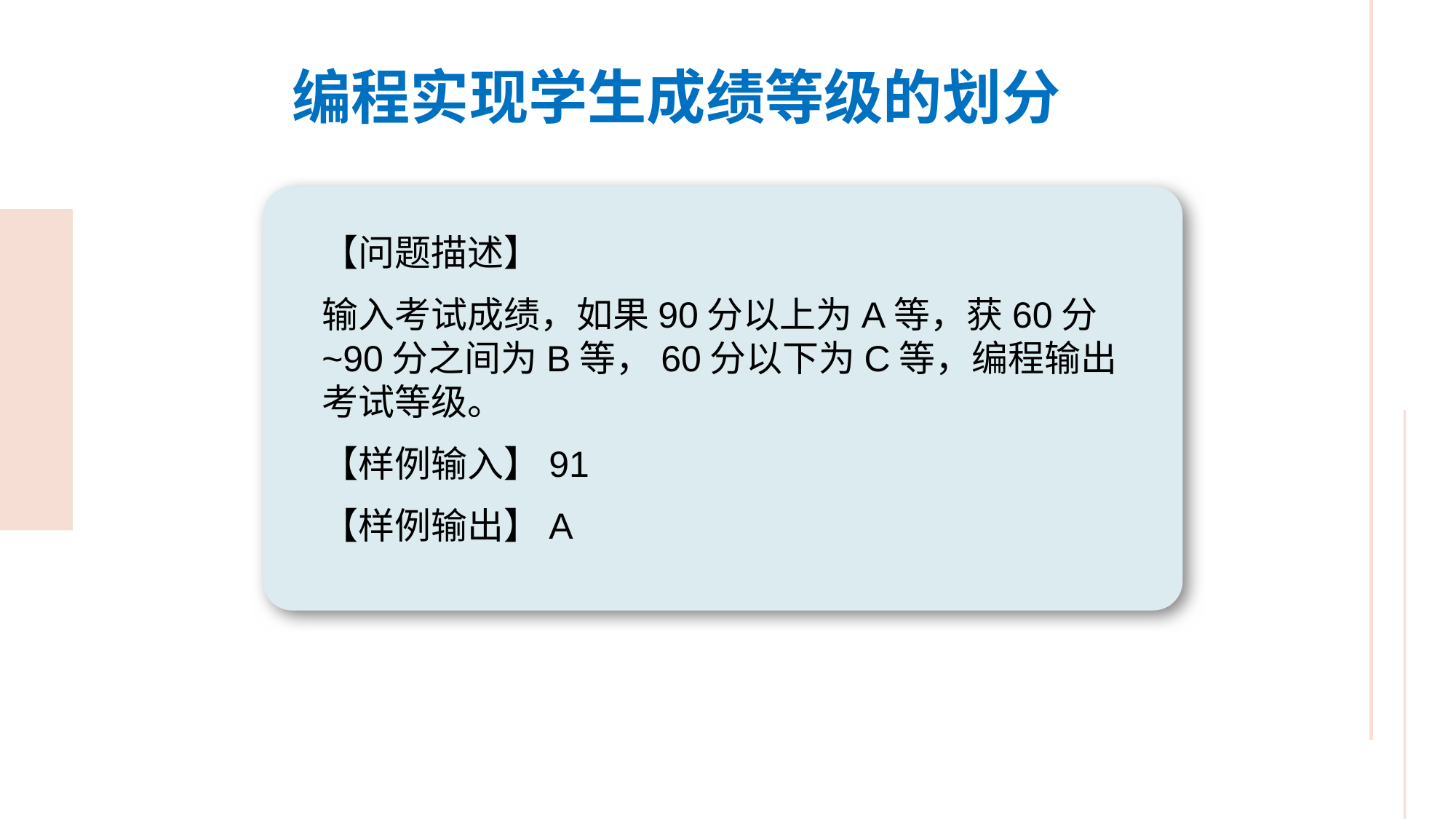

编程实现学生成绩等级的划分

【问题描述】
输入考试成绩，如果90分以上为A等，获60分~90分之间为B等，60分以下为C等，编程输出考试等级。
【样例输入】91
【样例输出】A